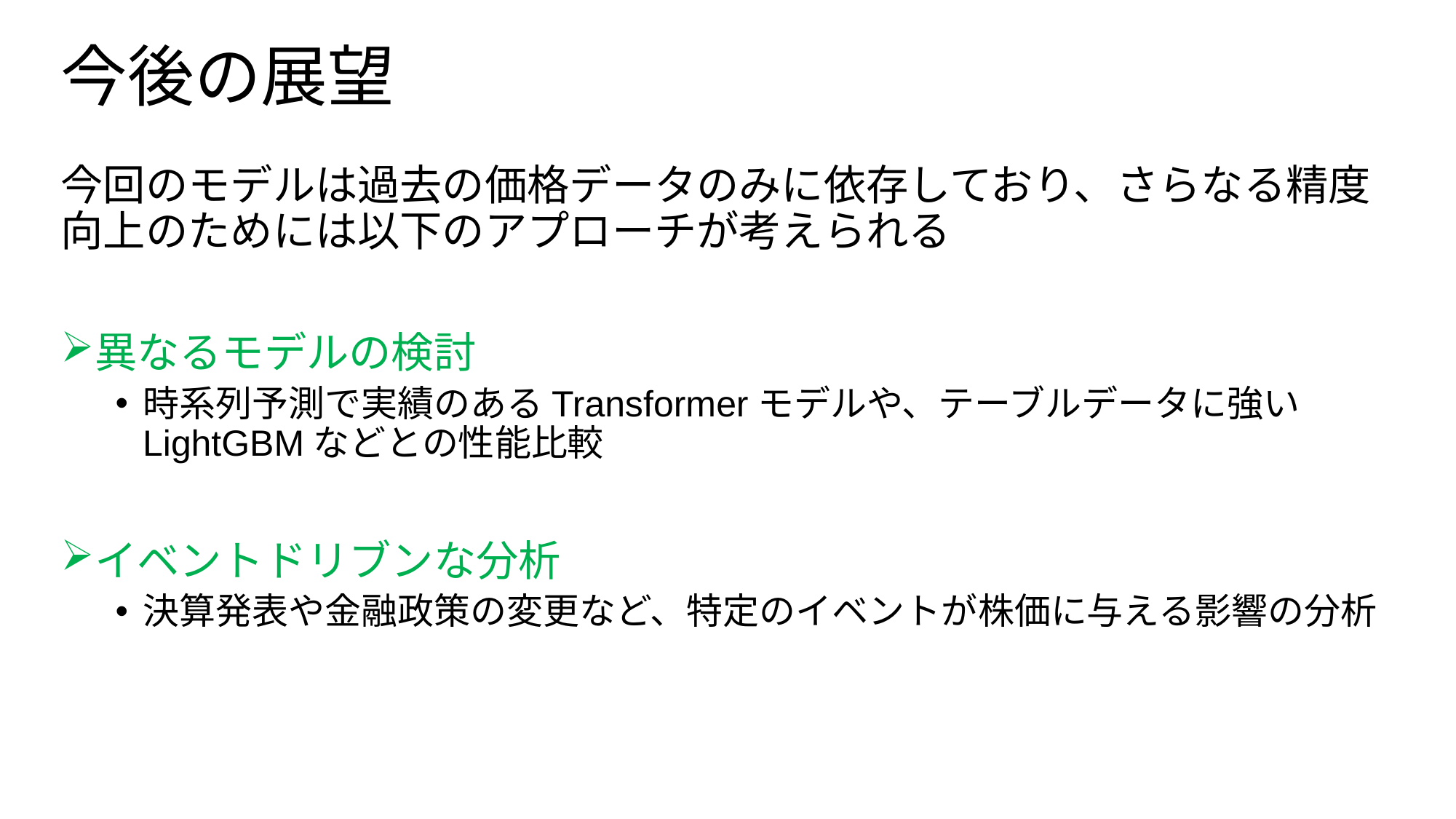

# 今後の展望
今回のモデルは過去の価格データのみに依存しており、さらなる精度向上のためには以下のアプローチが考えられる

異なるモデルの検討
時系列予測で実績のあるTransformerモデルや、テーブルデータに強いLightGBMなどとの性能比較

イベントドリブンな分析
決算発表や金融政策の変更など、特定のイベントが株価に与える影響の分析